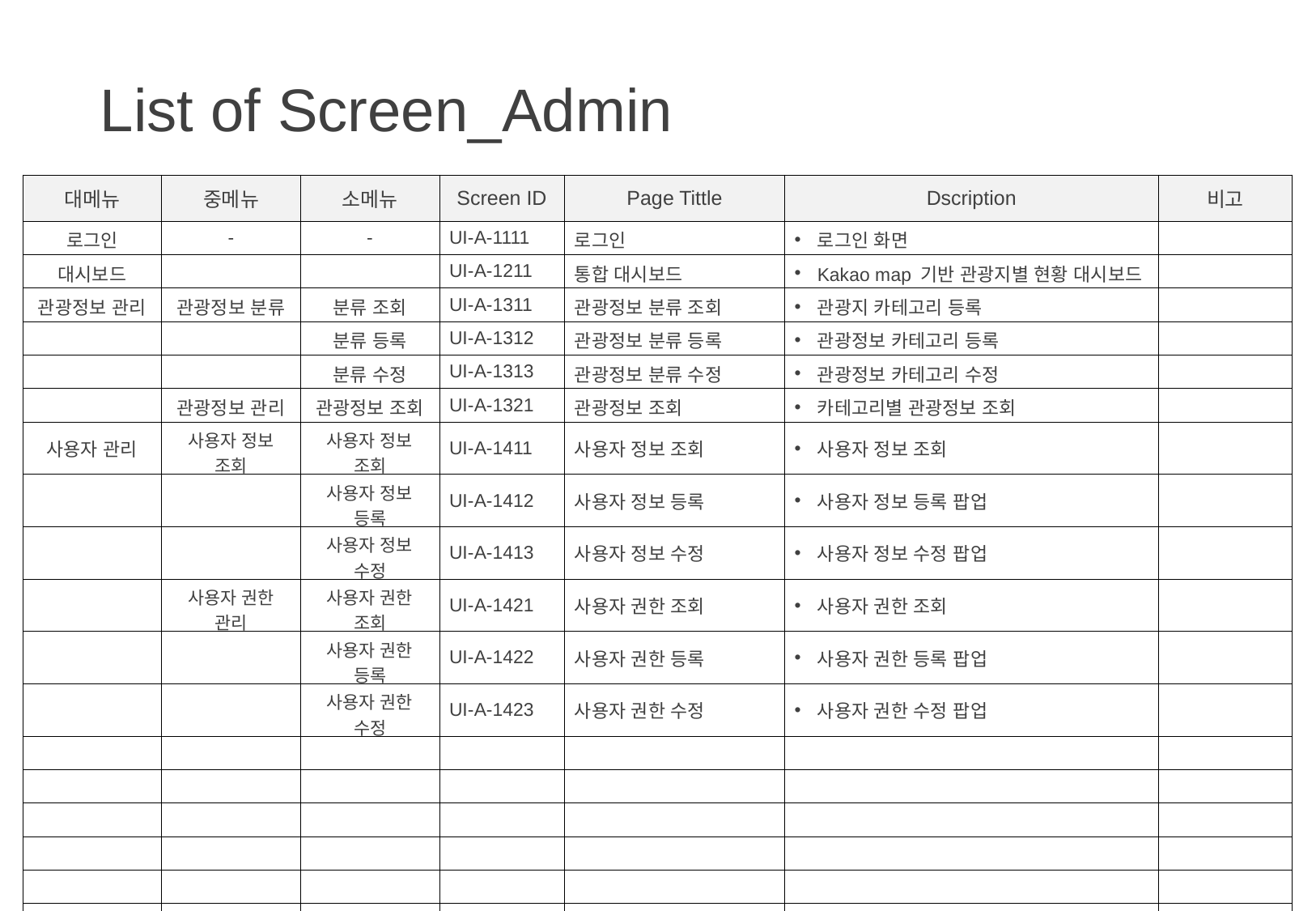

List of Screen_Admin
| 대메뉴 | 중메뉴 | 소메뉴 | Screen ID | Page Tittle | Dscription | 비고 |
| --- | --- | --- | --- | --- | --- | --- |
| 로그인 | - | - | UI-A-1111 | 로그인 | 로그인 화면 |  |
| 대시보드 |  |  | UI-A-1211 | 통합 대시보드 | Kakao map 기반 관광지별 현황 대시보드 |  |
| 관광정보 관리 | 관광정보 분류 | 분류 조회 | UI-A-1311 | 관광정보 분류 조회 | 관광지 카테고리 등록 |  |
|  |  | 분류 등록 | UI-A-1312 | 관광정보 분류 등록 | 관광정보 카테고리 등록 |  |
|  |  | 분류 수정 | UI-A-1313 | 관광정보 분류 수정 | 관광정보 카테고리 수정 |  |
|  | 관광정보 관리 | 관광정보 조회 | UI-A-1321 | 관광정보 조회 | 카테고리별 관광정보 조회 |  |
| 사용자 관리 | 사용자 정보 조회 | 사용자 정보 조회 | UI-A-1411 | 사용자 정보 조회 | 사용자 정보 조회 |  |
|  |  | 사용자 정보 등록 | UI-A-1412 | 사용자 정보 등록 | 사용자 정보 등록 팝업 |  |
|  |  | 사용자 정보 수정 | UI-A-1413 | 사용자 정보 수정 | 사용자 정보 수정 팝업 |  |
|  | 사용자 권한 관리 | 사용자 권한 조회 | UI-A-1421 | 사용자 권한 조회 | 사용자 권한 조회 |  |
|  |  | 사용자 권한 등록 | UI-A-1422 | 사용자 권한 등록 | 사용자 권한 등록 팝업 |  |
|  |  | 사용자 권한 수정 | UI-A-1423 | 사용자 권한 수정 | 사용자 권한 수정 팝업 |  |
|  |  |  |  |  |  |  |
|  |  |  |  |  |  |  |
|  |  |  |  |  |  |  |
|  |  |  |  |  |  |  |
|  |  |  |  |  |  |  |
|  |  |  |  |  |  |  |
|  |  |  |  |  |  |  |
|  |  |  |  |  |  |  |